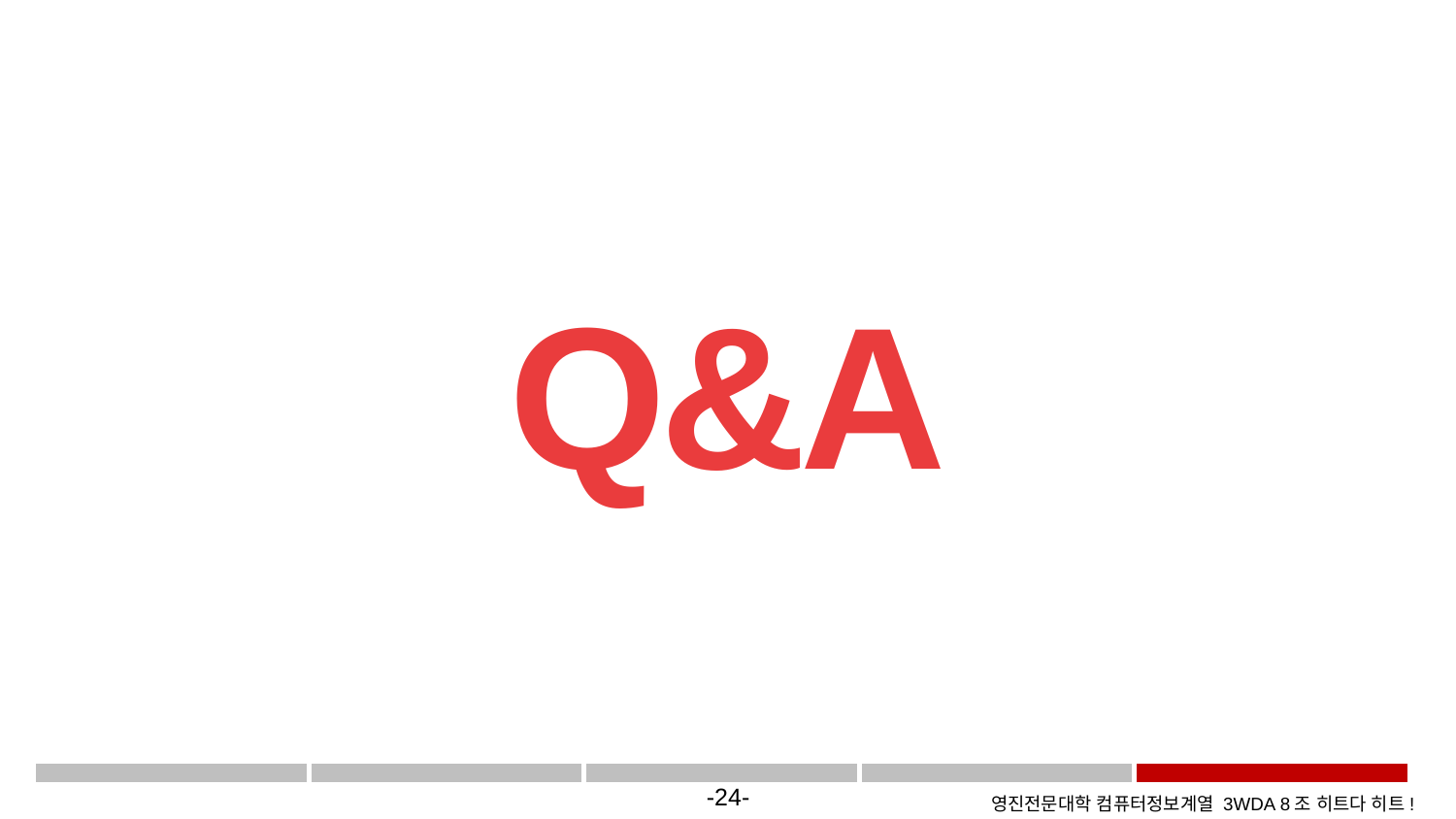

Q&A

-24-
영진전문대학 컴퓨터정보계열 3WDA 8조 히트다 히트!